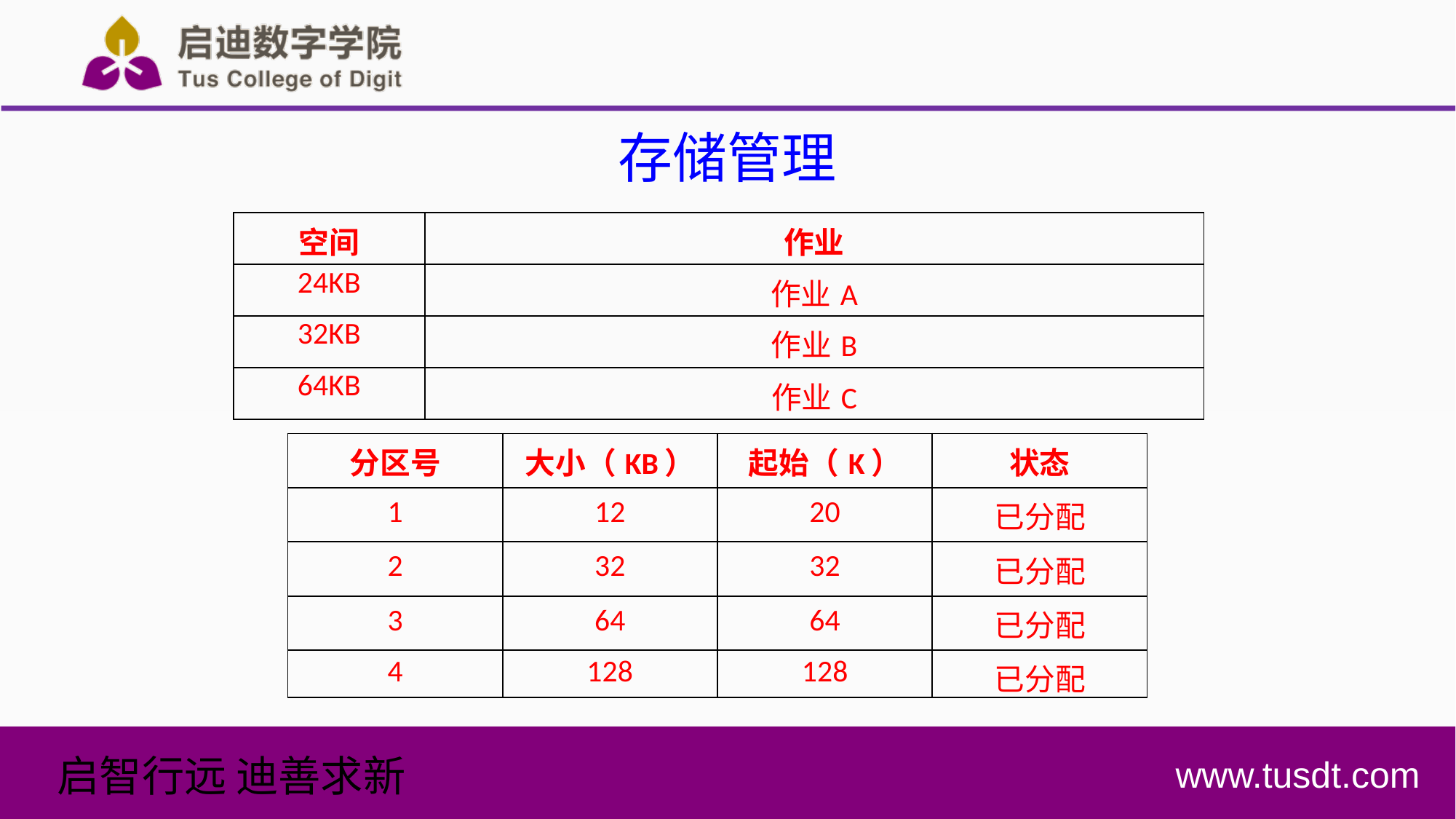

存储管理
| 空间 | 作业 |
| --- | --- |
| 24KB | 作业A |
| 32KB | 作业B |
| 64KB | 作业C |
| 分区号 | 大小（KB） | 起始（K） | 状态 |
| --- | --- | --- | --- |
| 1 | 12 | 20 | 已分配 |
| 2 | 32 | 32 | 已分配 |
| 3 | 64 | 64 | 已分配 |
| 4 | 128 | 128 | 已分配 |